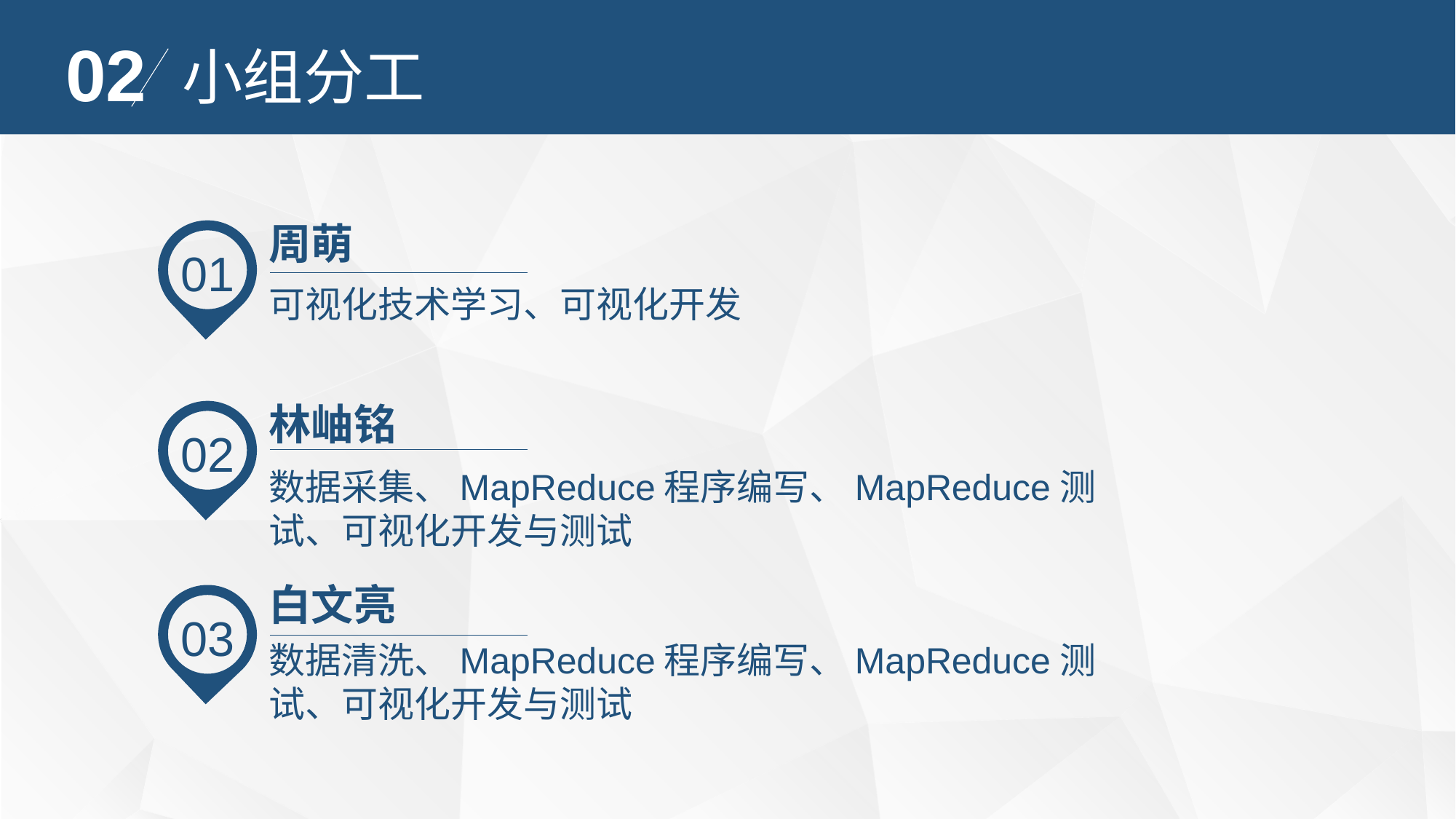

02
小组分工
周萌
01
可视化技术学习、可视化开发
林岫铭
02
数据采集、MapReduce程序编写、MapReduce测试、可视化开发与测试
白文亮
03
数据清洗、MapReduce程序编写、MapReduce测试、可视化开发与测试